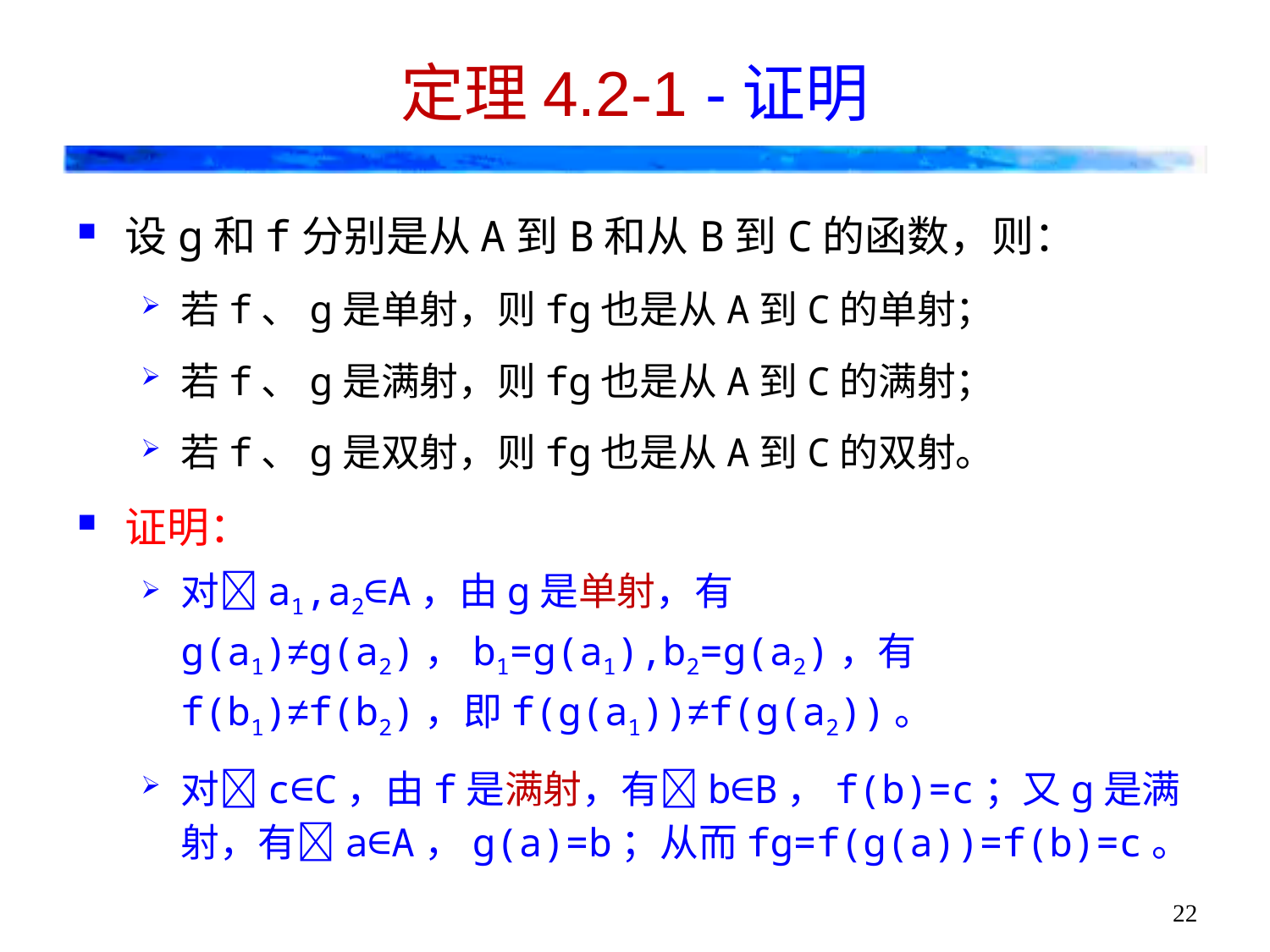

# 定理4.2-1 -证明
设g和f分别是从A到B和从B到C的函数，则：
若f、g是单射，则fg也是从A到C的单射；
若f、g是满射，则fg也是从A到C的满射；
若f、g是双射，则fg也是从A到C的双射。
证明：
对∀a1,a2∈A，由g是单射，有g(a1)≠g(a2)，b1=g(a1),b2=g(a2)，有f(b1)≠f(b2)，即f(g(a1))≠f(g(a2))。
对∀c∈C，由f是满射，有∃b∈B，f(b)=c；又g是满射，有∃a∈A，g(a)=b；从而fg=f(g(a))=f(b)=c。
22